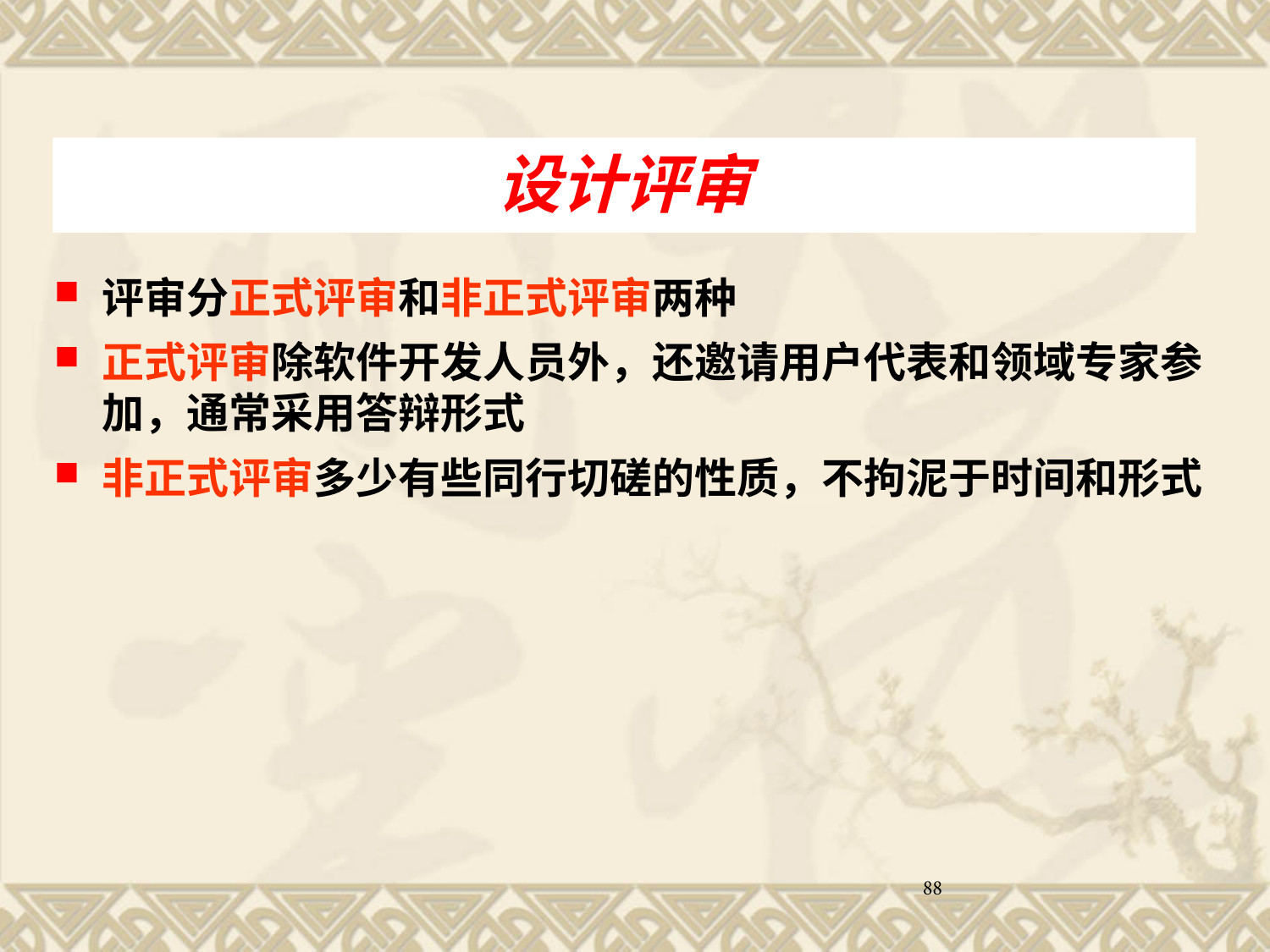

设计评审
评审分正式评审和非正式评审两种
正式评审除软件开发人员外，还邀请用户代表和领域专家参加，通常采用答辩形式
非正式评审多少有些同行切磋的性质，不拘泥于时间和形式
88